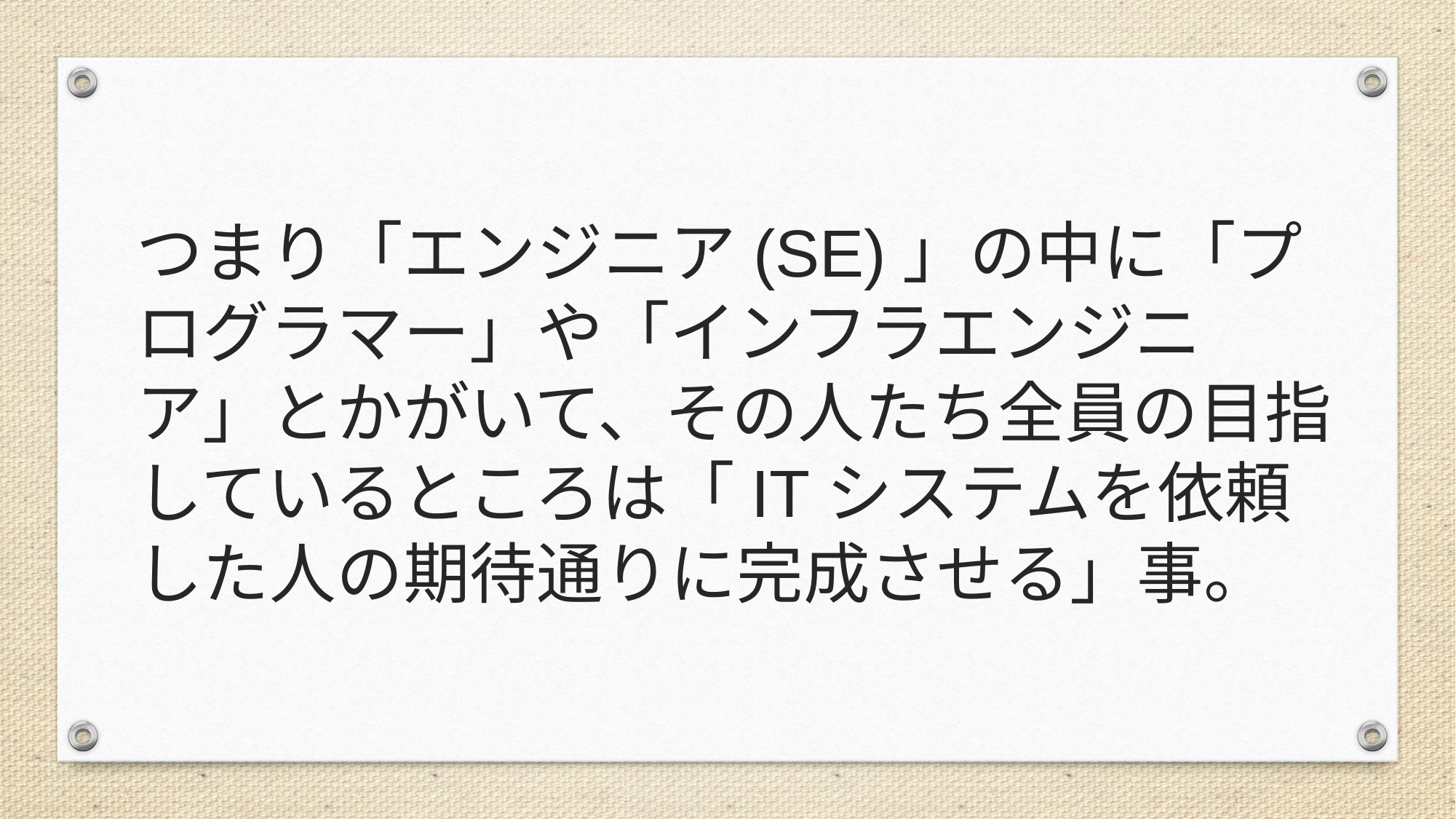

つまり「エンジニア(SE)」の中に「プログラマー」や「インフラエンジニア」とかがいて、その人たち全員の目指しているところは「ITシステムを依頼した人の期待通りに完成させる」事。